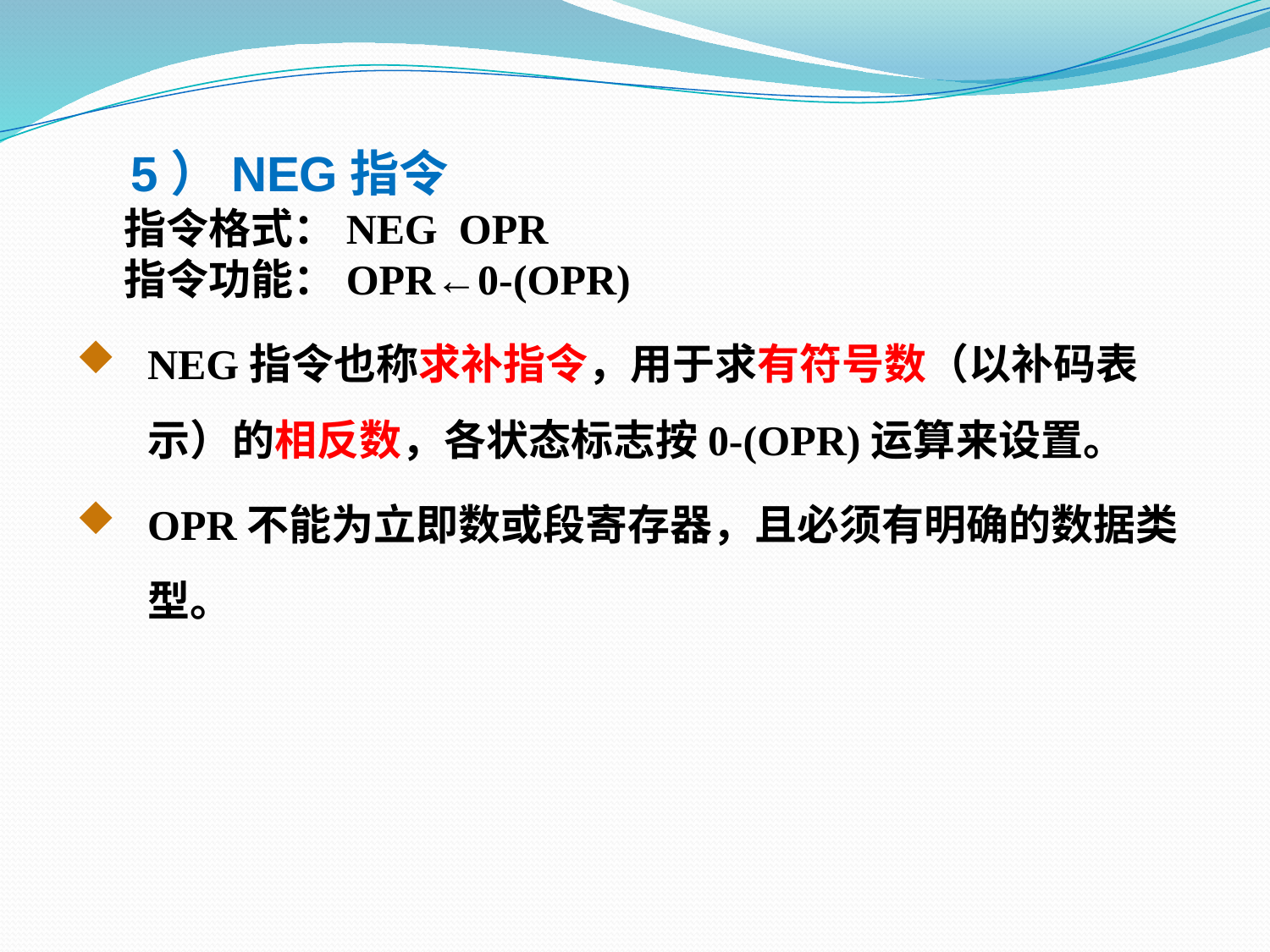

5）NEG指令
    指令格式：NEG  OPR
    指令功能：OPR←0-(OPR)
NEG指令也称求补指令，用于求有符号数（以补码表示）的相反数，各状态标志按0-(OPR)运算来设置。
OPR不能为立即数或段寄存器，且必须有明确的数据类型。